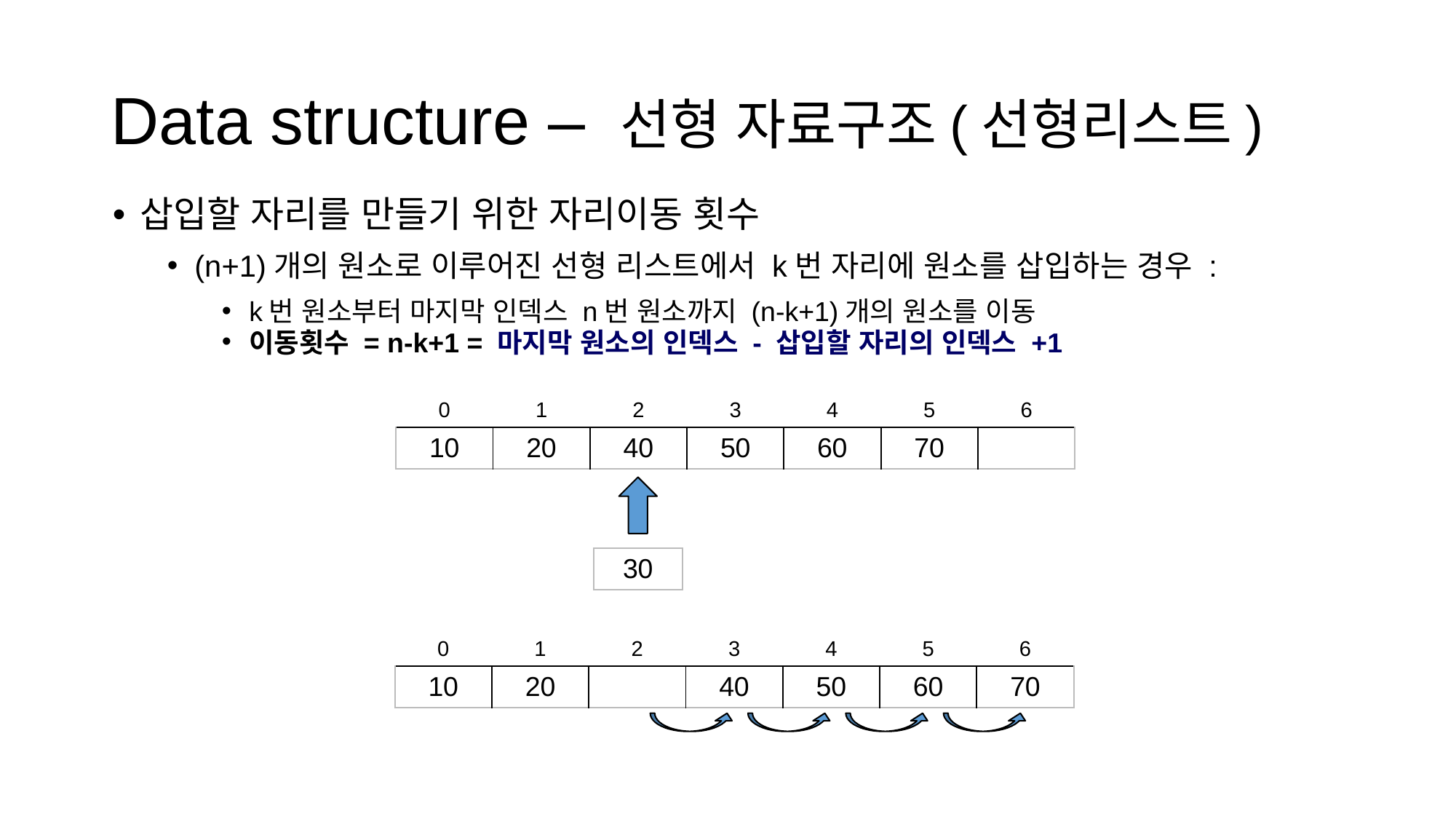

# Data structure – 선형 자료구조(선형리스트)
삽입할 자리를 만들기 위한 자리이동 횟수
(n+1)개의 원소로 이루어진 선형 리스트에서 k번 자리에 원소를 삽입하는 경우 :
k번 원소부터 마지막 인덱스 n번 원소까지 (n-k+1)개의 원소를 이동
이동횟수 = n-k+1 = 마지막 원소의 인덱스 - 삽입할 자리의 인덱스 +1

| 0 | 1 | 2 | 3 | 4 | 5 | 6 |
| --- | --- | --- | --- | --- | --- | --- |
| 10 | 20 | 40 | 50 | 60 | 70 |  |

| 30 |
| --- |
| 0 | 1 | 2 | 3 | 4 | 5 | 6 |
| --- | --- | --- | --- | --- | --- | --- |
| 10 | 20 |  | 40 | 50 | 60 | 70 |